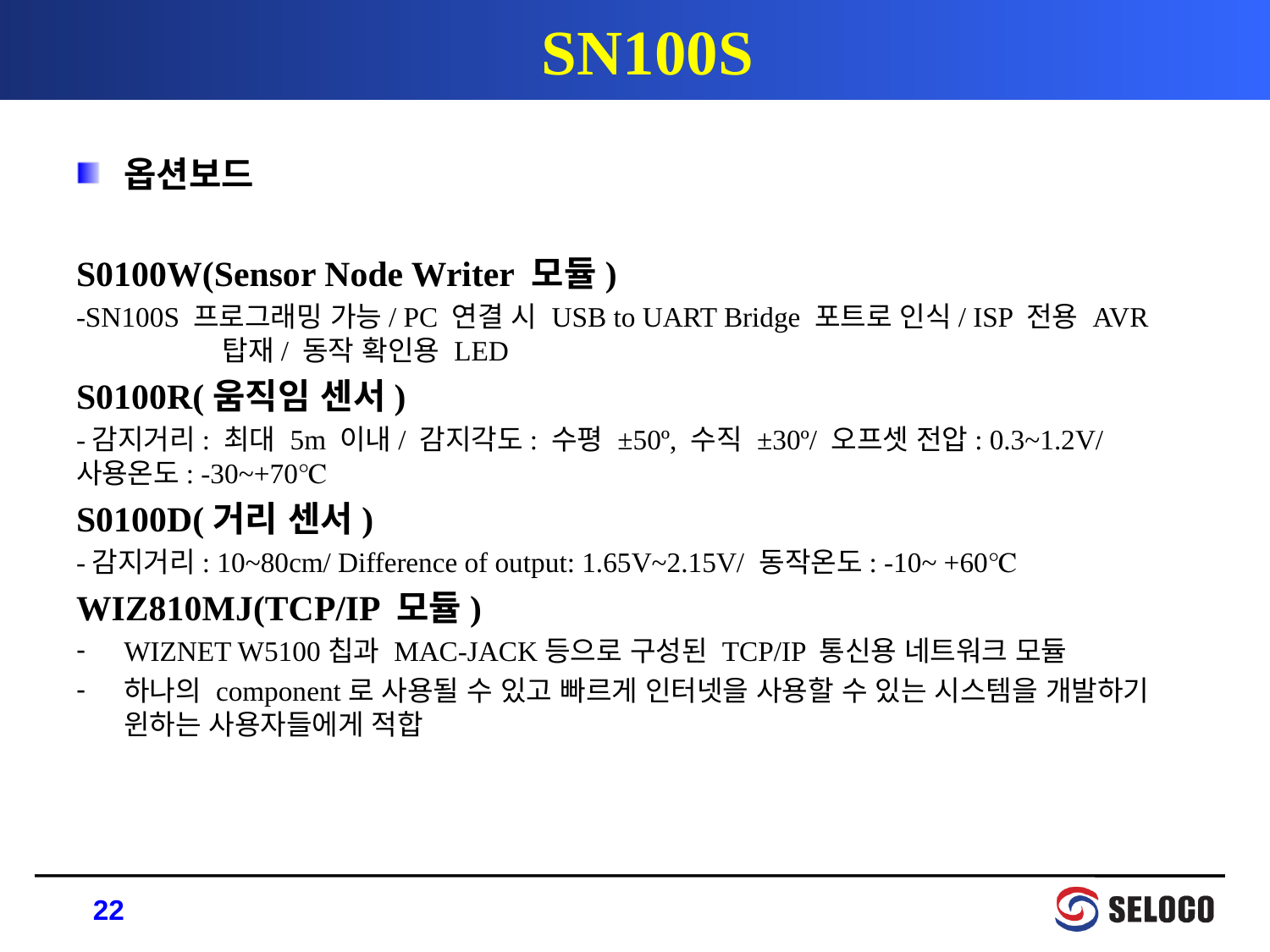

# SN100S
옵션보드

S0100W(Sensor Node Writer 모듈)
-SN100S 프로그래밍 가능/ PC 연결 시 USB to UART Bridge 포트로 인식/ ISP 전용 AVR                           탑재/ 동작 확인용 LED
S0100R(움직임 센서)
-감지거리: 최대 5m 이내/ 감지각도: 수평 ±50º, 수직 ±30º/ 오프셋 전압: 0.3~1.2V/ 사용온도: -30~+70℃
S0100D(거리 센서)
-감지거리: 10~80cm/ Difference of output: 1.65V~2.15V/ 동작온도: -10~ +60℃
WIZ810MJ(TCP/IP 모듈)
WIZNET W5100칩과 MAC-JACK등으로 구성된 TCP/IP 통신용 네트워크 모듈
하나의 component로 사용될 수 있고 빠르게 인터넷을 사용할 수 있는 시스템을 개발하기 윈하는 사용자들에게 적합
22